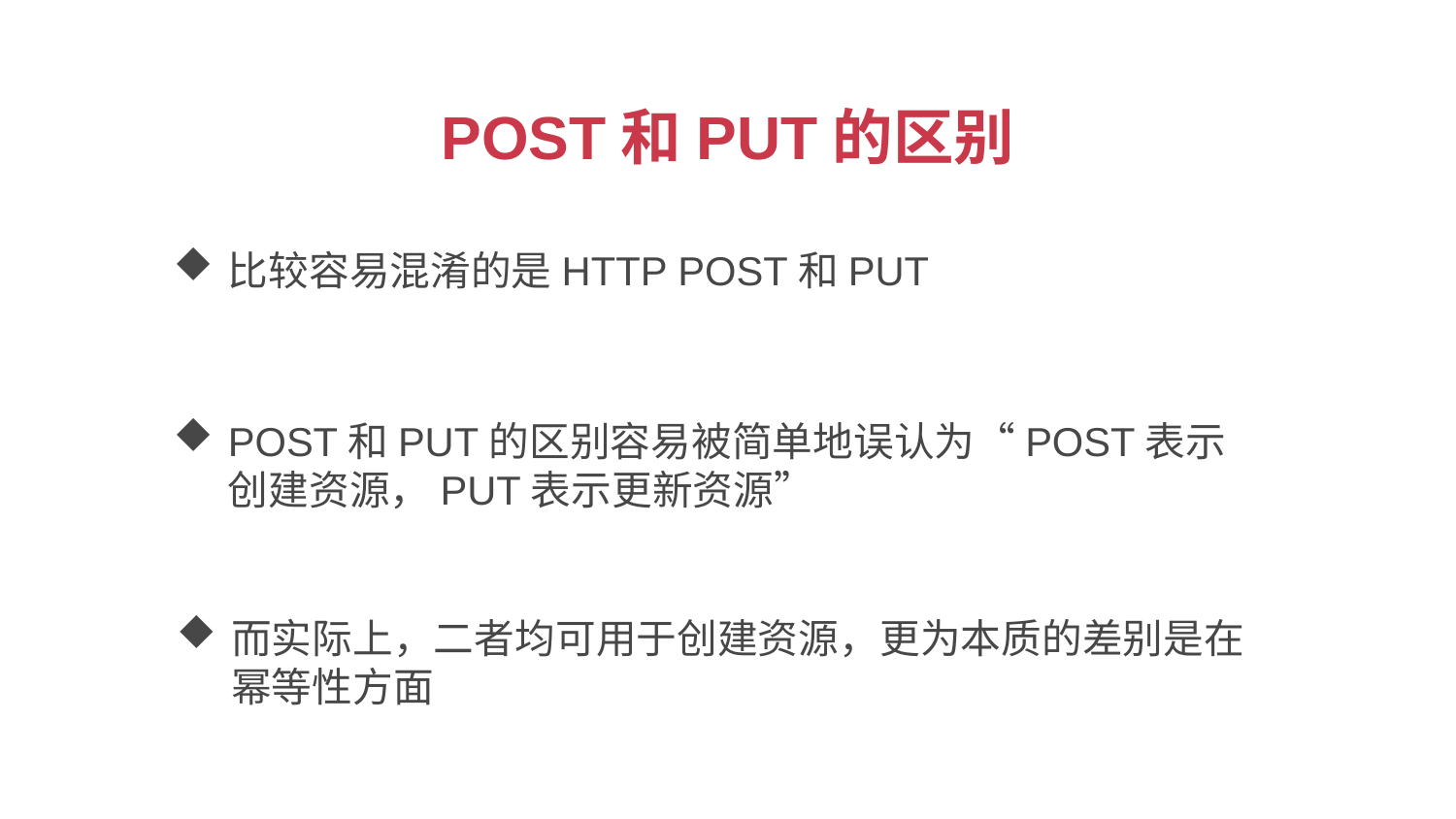

POST和PUT的区别
比较容易混淆的是HTTP POST和PUT
POST和PUT的区别容易被简单地误认为“POST表示创建资源，PUT表示更新资源”
而实际上，二者均可用于创建资源，更为本质的差别是在幂等性方面